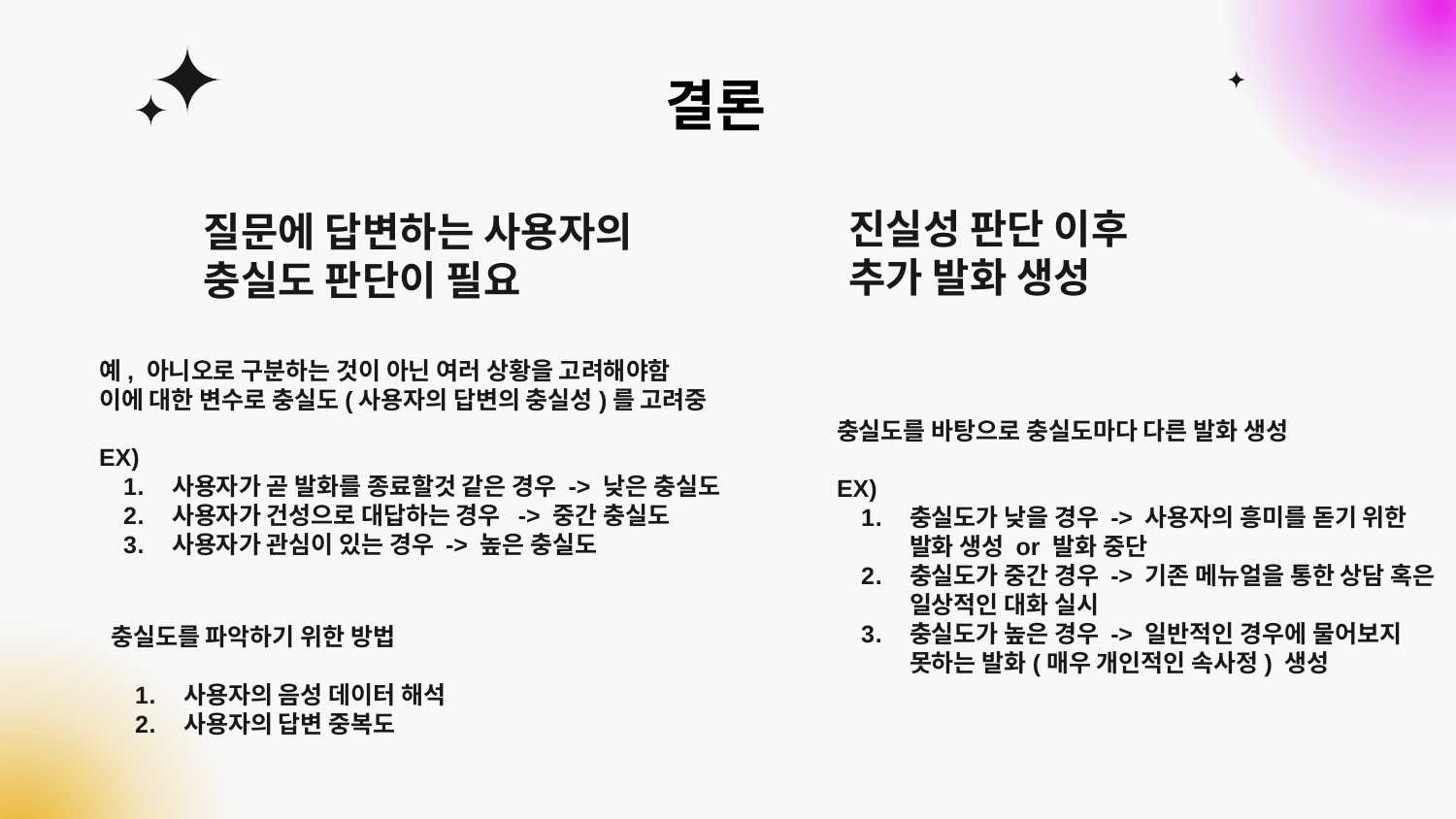

진실성 판단 이후
추가 발화 생성

# 결론

질문에 답변하는 사용자의
충실도 판단이 필요

충실도를 바탕으로 충실도마다 다른 발화 생성

EX)
충실도가 낮을 경우 -> 사용자의 흥미를 돋기 위한 발화 생성 or 발화 중단
충실도가 중간 경우 -> 기존 메뉴얼을 통한 상담 혹은 일상적인 대화 실시
충실도가 높은 경우 -> 일반적인 경우에 물어보지 못하는 발화(매우 개인적인 속사정) 생성

예, 아니오로 구분하는 것이 아닌 여러 상황을 고려해야함
이에 대한 변수로 충실도(사용자의 답변의 충실성)를 고려중

EX)
사용자가 곧 발화를 종료할것 같은 경우 -> 낮은 충실도
사용자가 건성으로 대답하는 경우  -> 중간 충실도
사용자가 관심이 있는 경우 -> 높은 충실도

충실도를 파악하기 위한 방법

사용자의 음성 데이터 해석
사용자의 답변 중복도